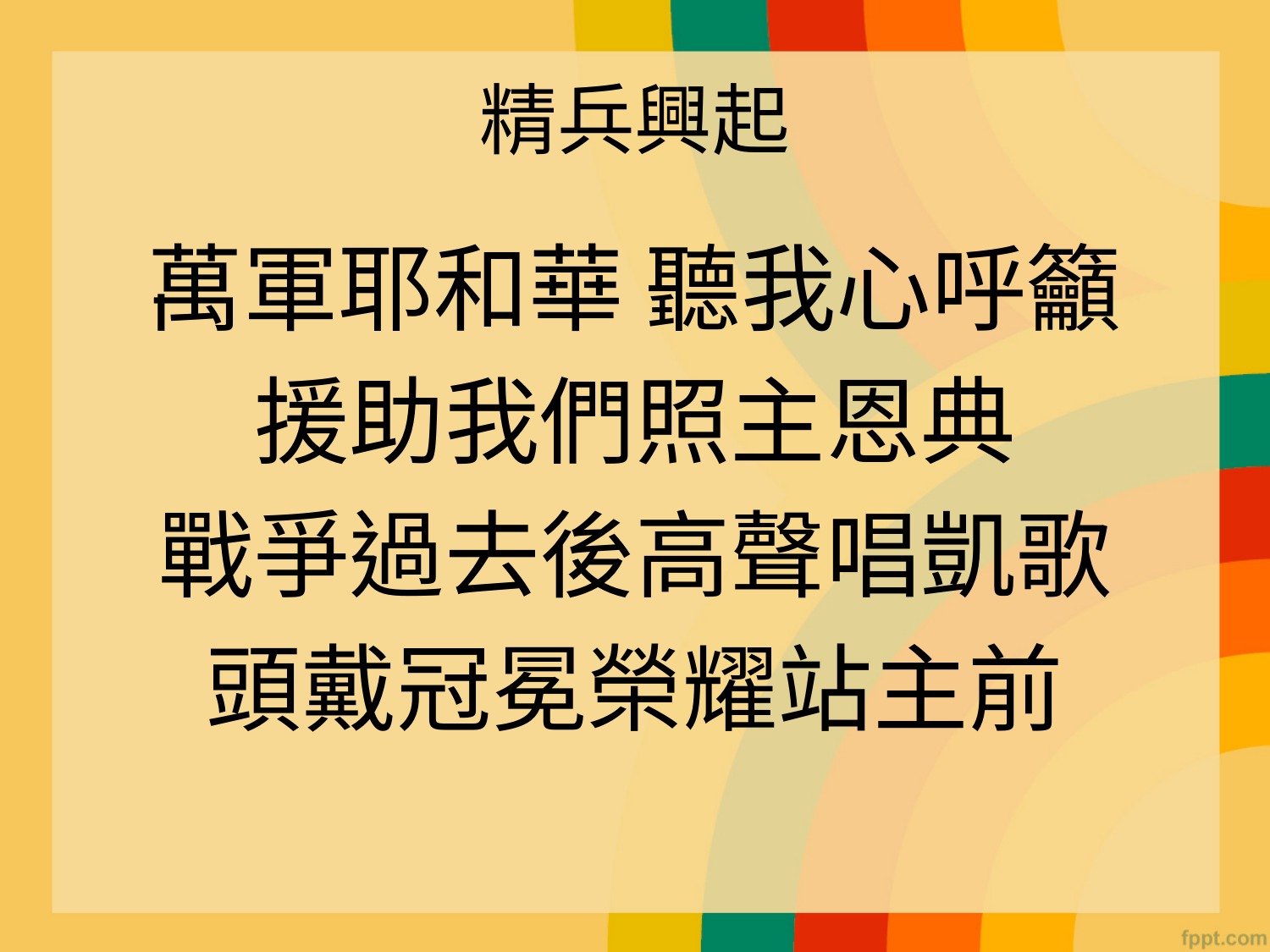

# 精兵興起
萬軍耶和華 聽我心呼籲
援助我們照主恩典
戰爭過去後高聲唱凱歌
頭戴冠冕榮耀站主前